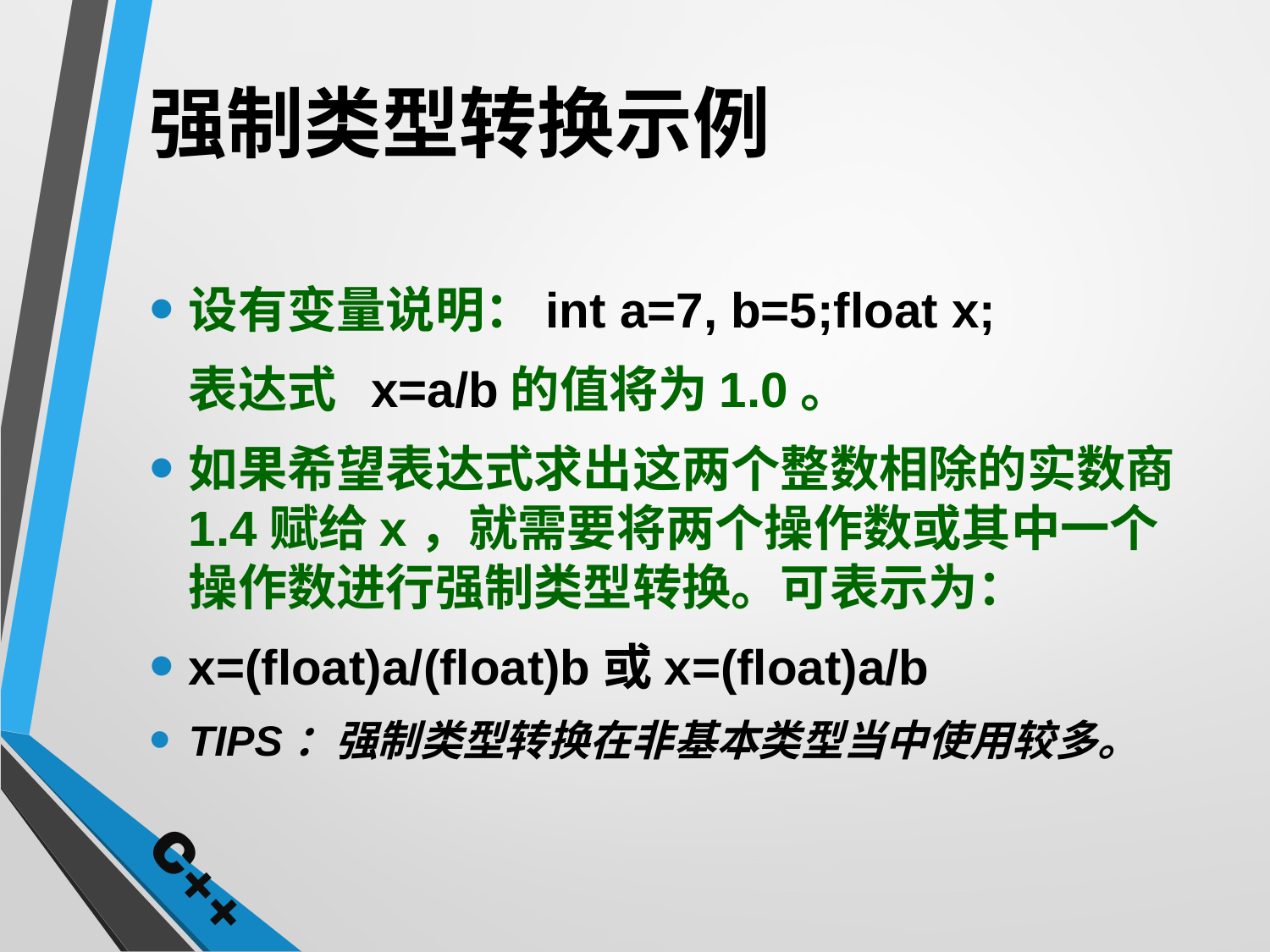

# 强制类型转换示例
设有变量说明：int a=7, b=5;float x;
	表达式  x=a/b的值将为1.0。
如果希望表达式求出这两个整数相除的实数商1.4赋给x，就需要将两个操作数或其中一个操作数进行强制类型转换。可表示为：
x=(float)a/(float)b或x=(float)a/b
TIPS：强制类型转换在非基本类型当中使用较多。